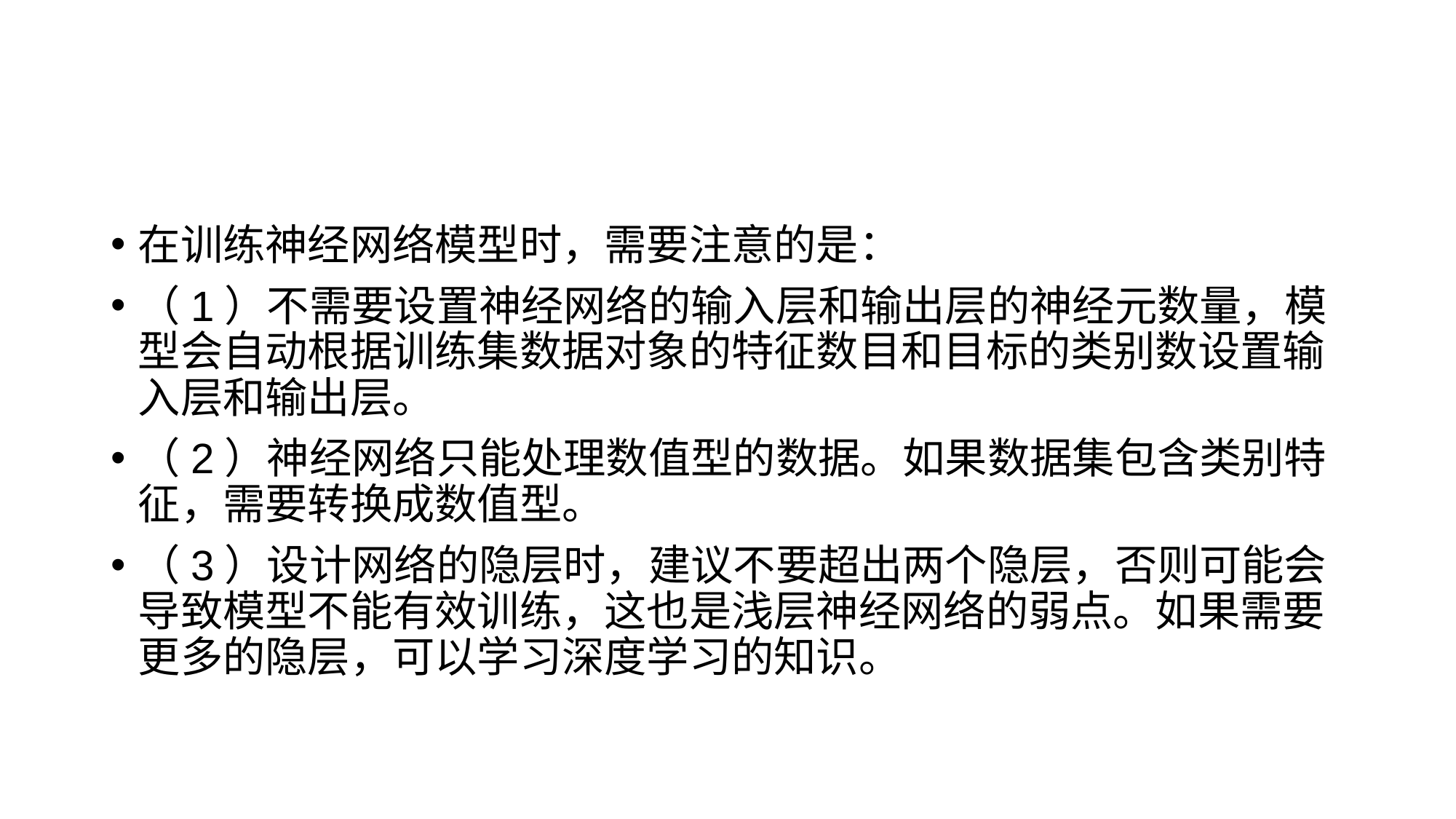

#
在训练神经网络模型时，需要注意的是：
（1）不需要设置神经网络的输入层和输出层的神经元数量，模型会自动根据训练集数据对象的特征数目和目标的类别数设置输入层和输出层。
（2）神经网络只能处理数值型的数据。如果数据集包含类别特征，需要转换成数值型。
（3）设计网络的隐层时，建议不要超出两个隐层，否则可能会导致模型不能有效训练，这也是浅层神经网络的弱点。如果需要更多的隐层，可以学习深度学习的知识。